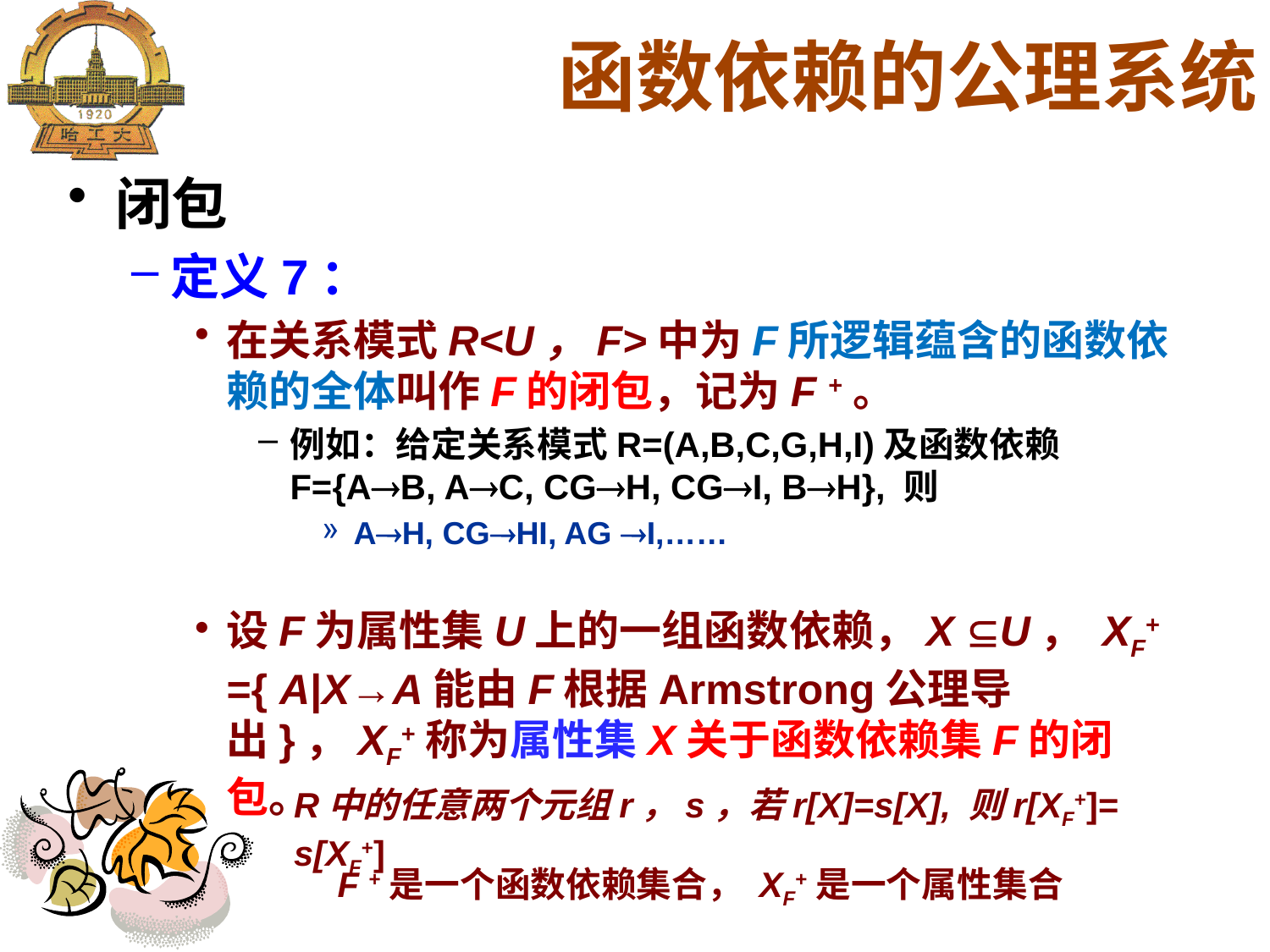

函数依赖的公理系统
闭包
定义7：
在关系模式R<U，F>中为F所逻辑蕴含的函数依赖的全体叫作F的闭包，记为F +。
例如：给定关系模式R=(A,B,C,G,H,I)及函数依赖F={A→B, A→C, CG→H, CG→I, B→H}, 则
A→H, CG→HI, AG →I,……

设F为属性集U上的一组函数依赖，X ⊆U， XF+ ={ A|X→A能由F根据Armstrong公理导出}，XF+称为属性集X关于函数依赖集F的闭包。
R中的任意两个元组r，s，若r[X]=s[X], 则r[XF+]= s[XF+]
F +是一个函数依赖集合， XF+是一个属性集合